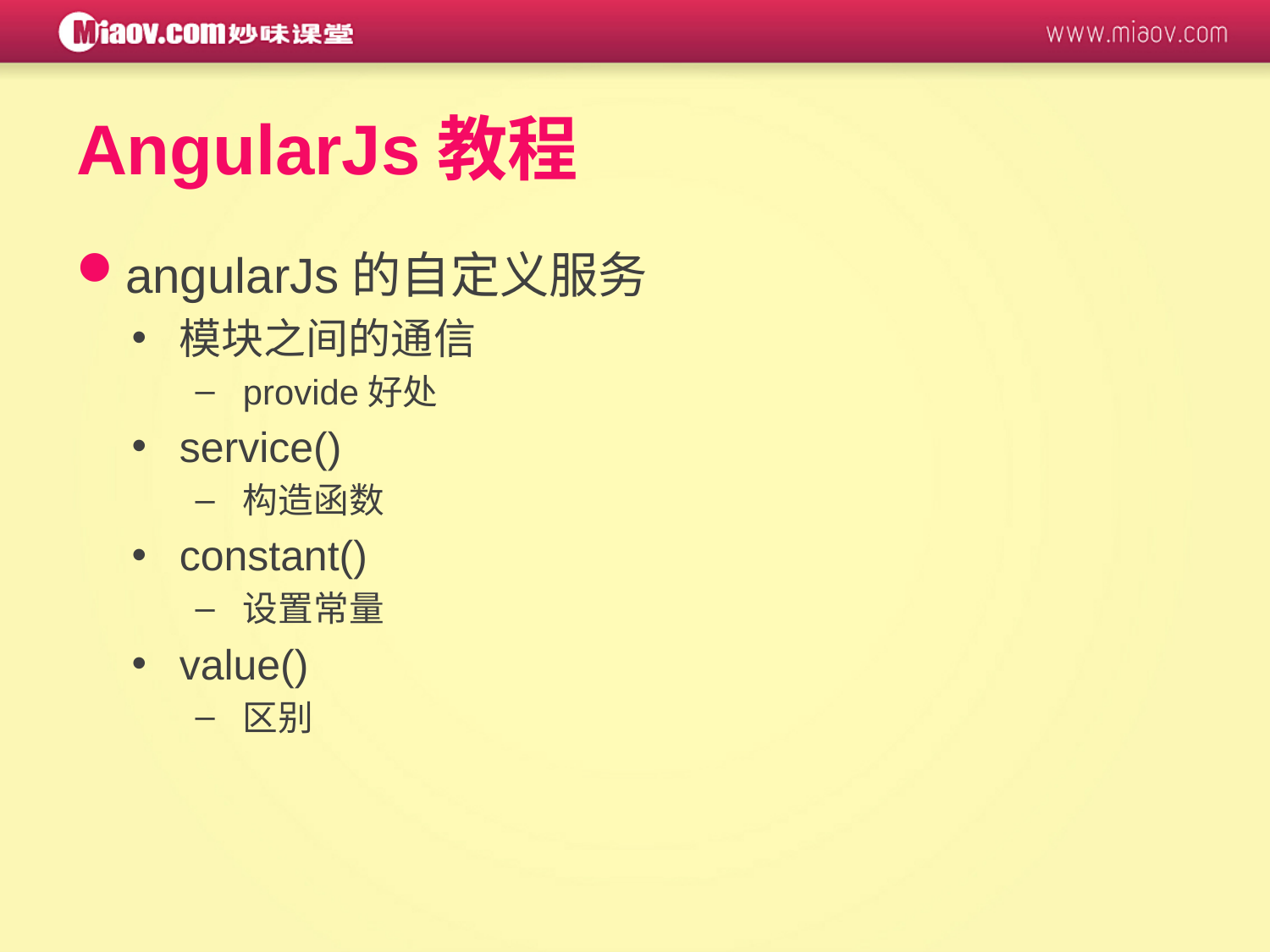

# AngularJs教程
angularJs的自定义服务
模块之间的通信
provide好处
service()
构造函数
constant()
设置常量
value()
区别